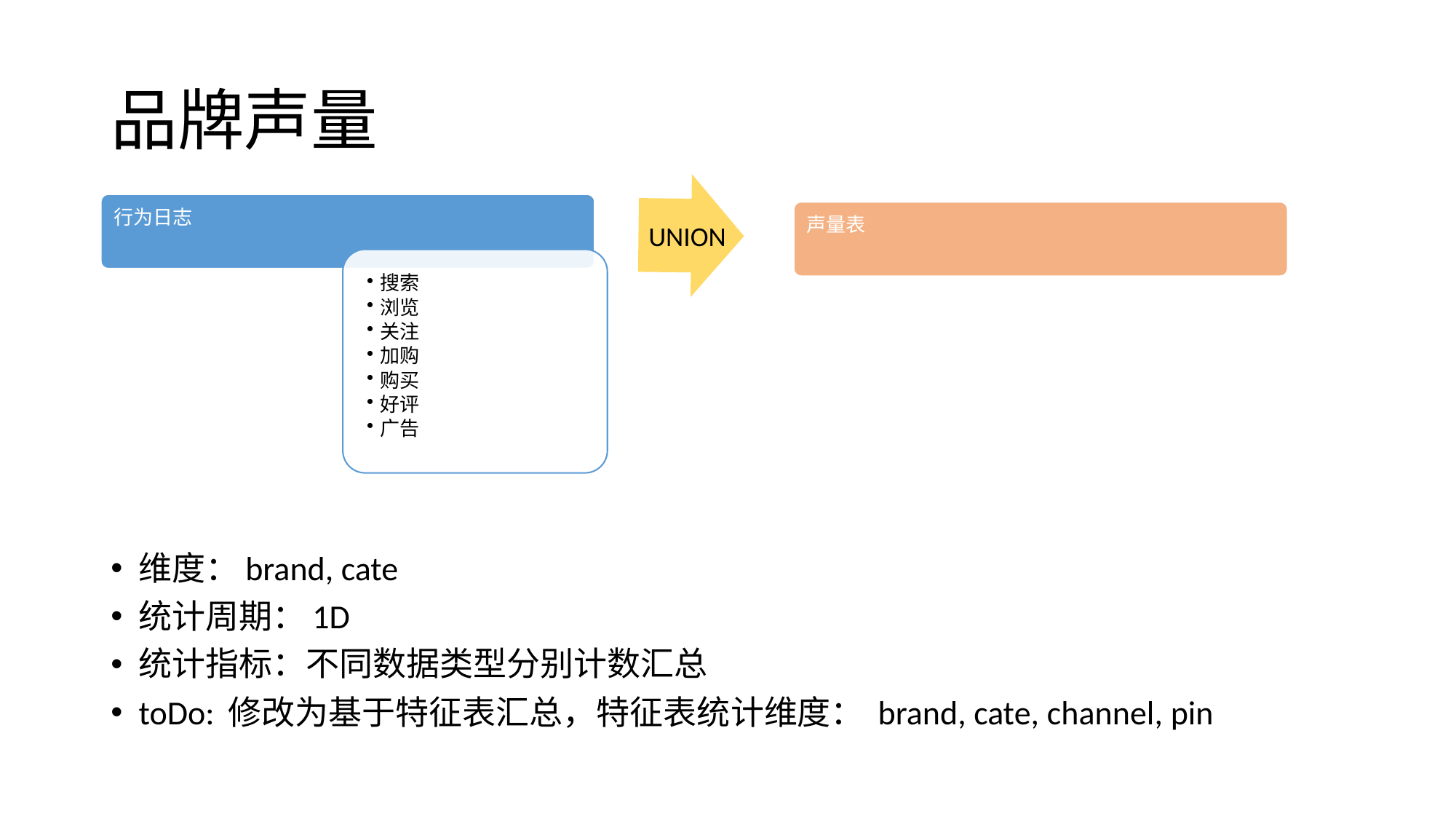

# 品牌声量
行为日志
搜索
浏览
关注
加购
购买
好评
广告

声量表

UNION
维度：brand, cate
统计周期：1D
统计指标：不同数据类型分别计数汇总
toDo: 修改为基于特征表汇总，特征表统计维度： brand, cate, channel, pin